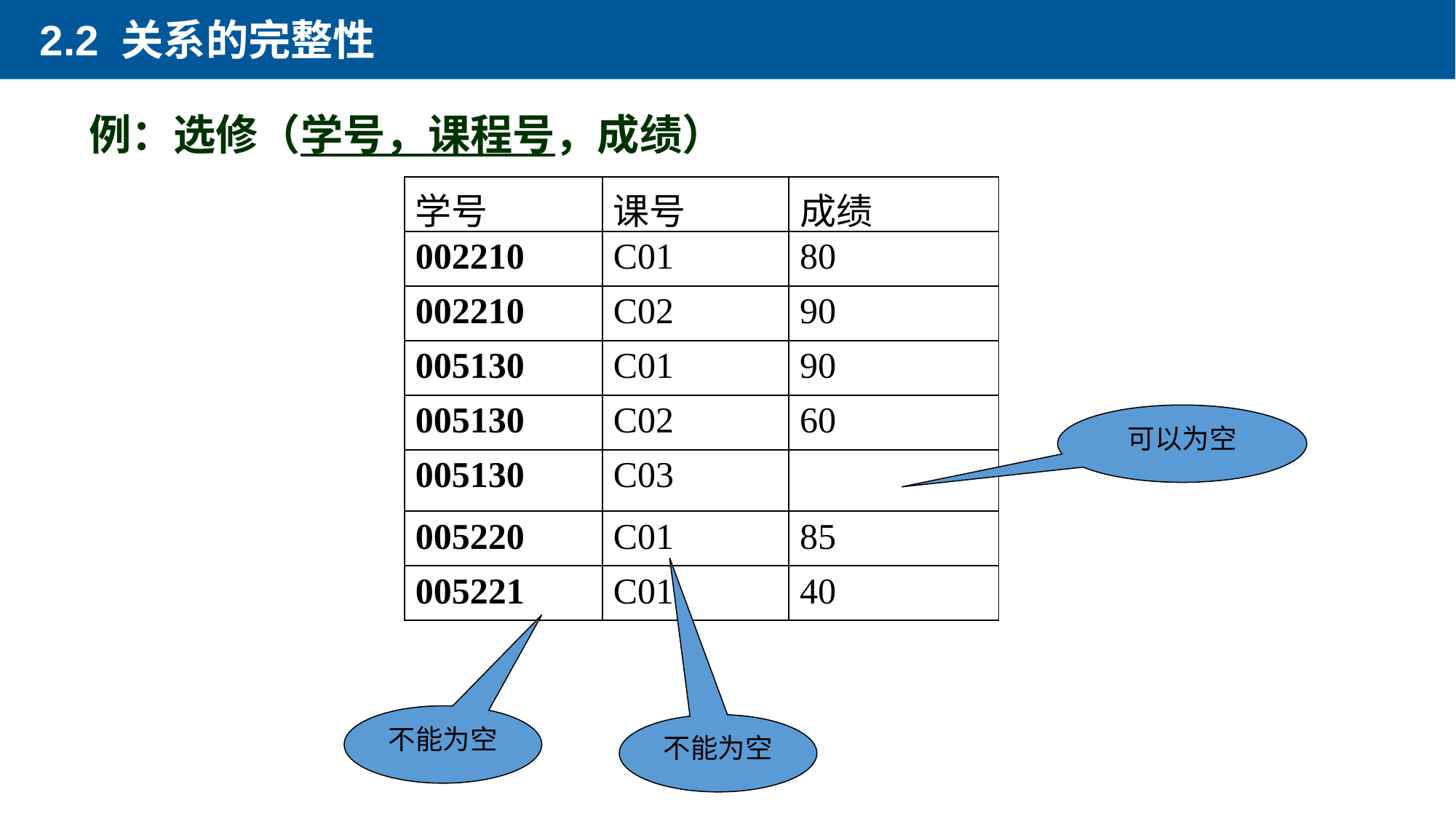

2.2 关系的完整性
例：选修（学号，课程号，成绩）
| 学号 | 课号 | 成绩 |
| --- | --- | --- |
| 002210 | C01 | 80 |
| 002210 | C02 | 90 |
| 005130 | C01 | 90 |
| 005130 | C02 | 60 |
| 005130 | C03 |  |
| 005220 | C01 | 85 |
| 005221 | C01 | 40 |
可以为空
不能为空
不能为空